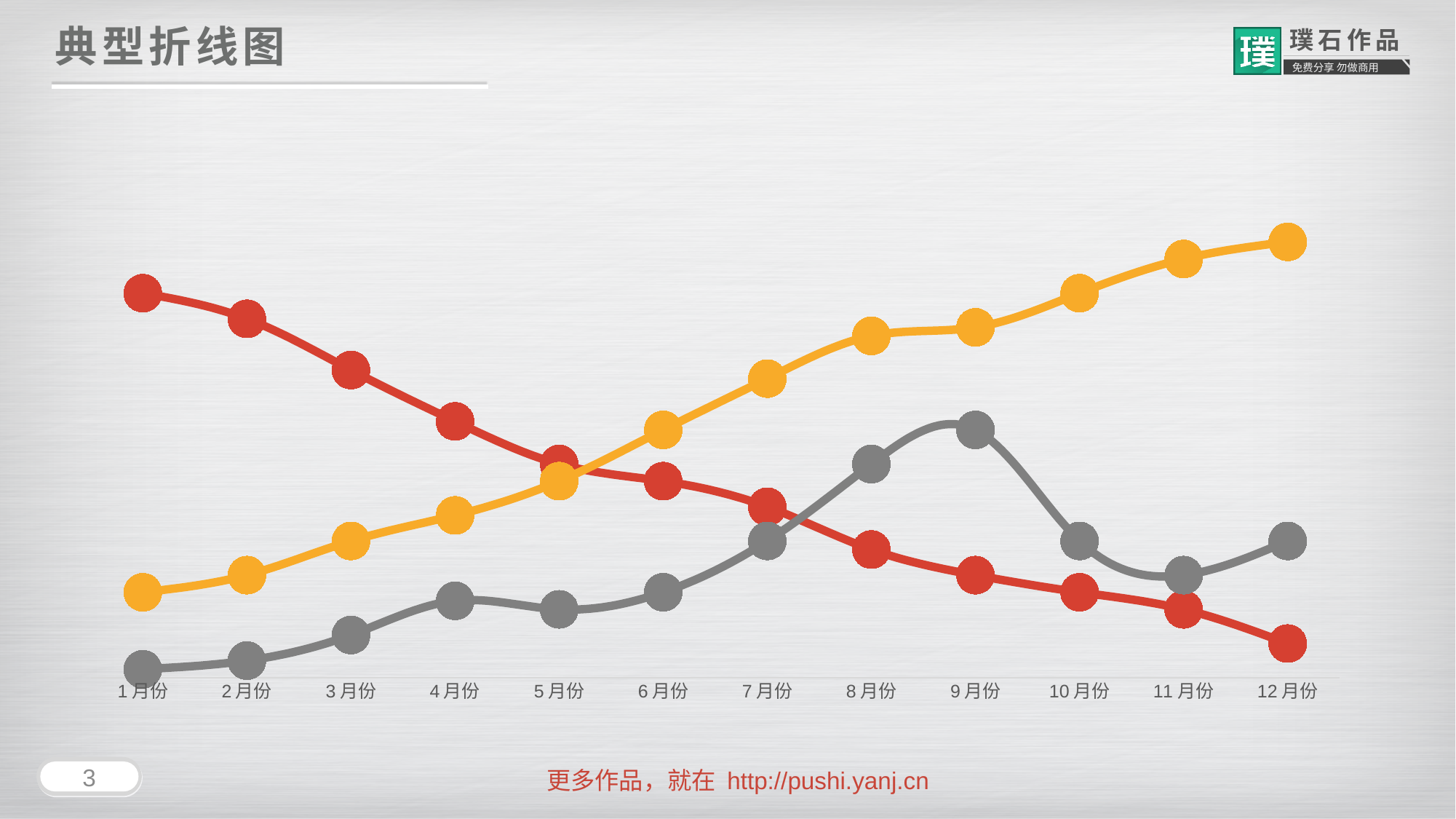

典型折线图

### Chart

| Category | 系列 1 | 系列 2 | 系列 3 |
|---|---|---|---|
| 1月份 | 45.0 | 10.0 | 1.0 |
| 2月份 | 42.0 | 12.0 | 2.0 |
| 3月份 | 36.0 | 16.0 | 5.0 |
| 4月份 | 30.0 | 19.0 | 9.0 |
| 5月份 | 25.0 | 23.0 | 8.0 |
| 6月份 | 23.0 | 29.0 | 10.0 |
| 7月份 | 20.0 | 35.0 | 16.0 |
| 8月份 | 15.0 | 40.0 | 25.0 |
| 9月份 | 12.0 | 41.0 | 29.0 |
| 10月份 | 10.0 | 45.0 | 16.0 |
| 11月份 | 8.0 | 49.0 | 12.0 |
| 12月份 | 4.0 | 51.0 | 16.0 |
3
更多作品，就在 http://pushi.yanj.cn